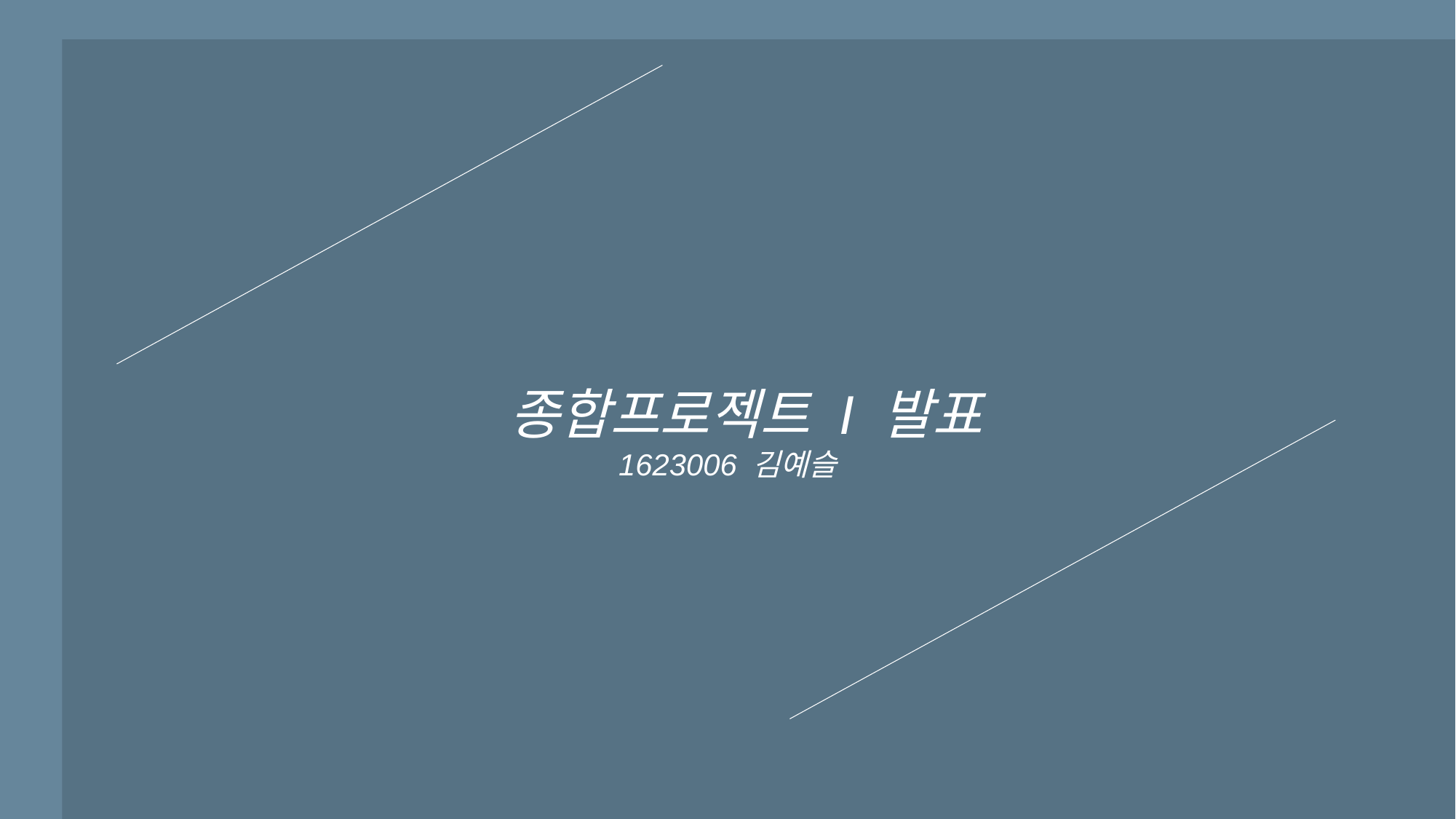

슬라이드 배경에 이미지를 채워 넣어 보세요
				종합프로젝트 I 발표
					1623006 김예슬